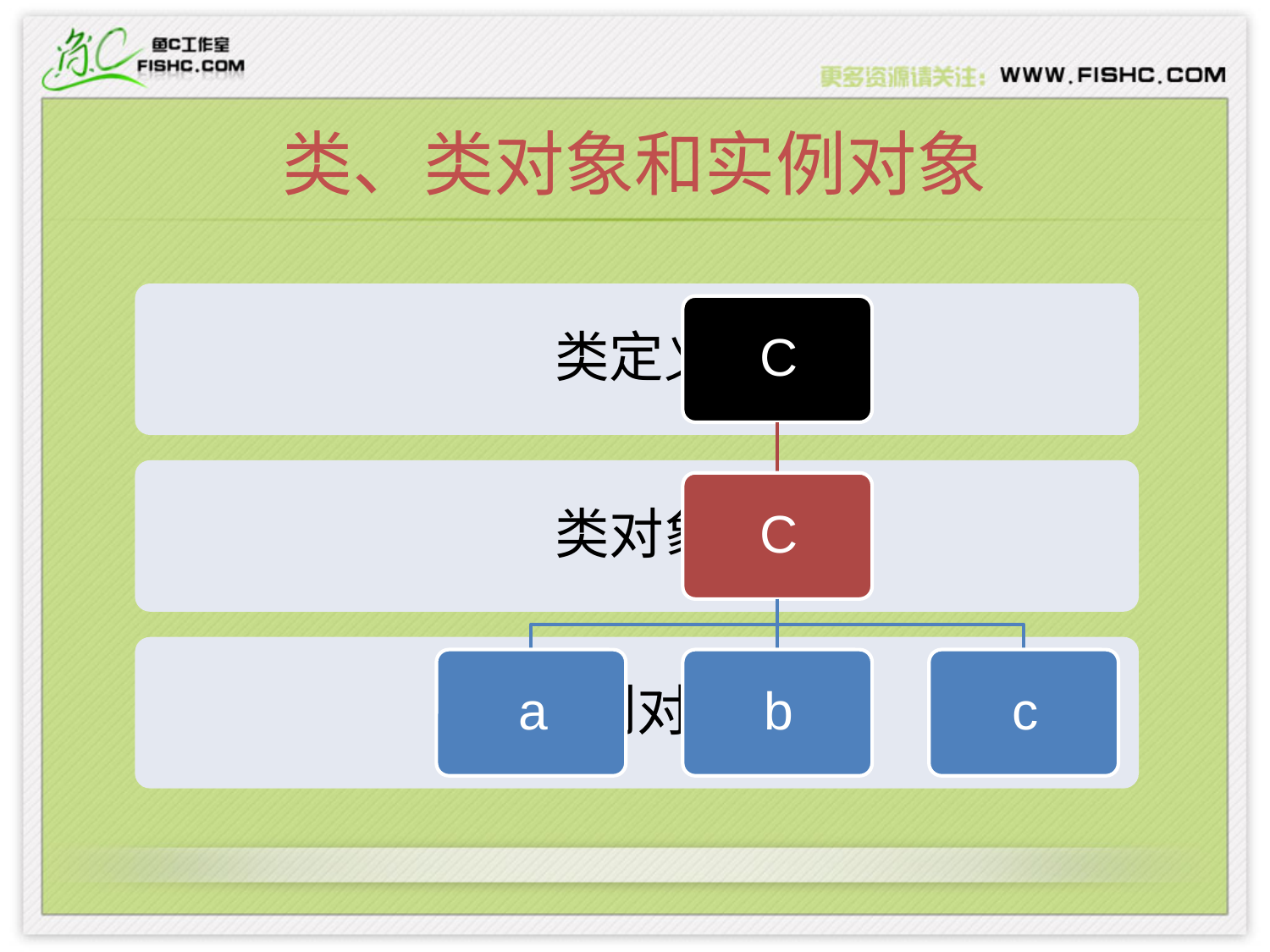

# 类、类对象和实例对象
实例对象
类对象
类定义
C
C
a
b
c